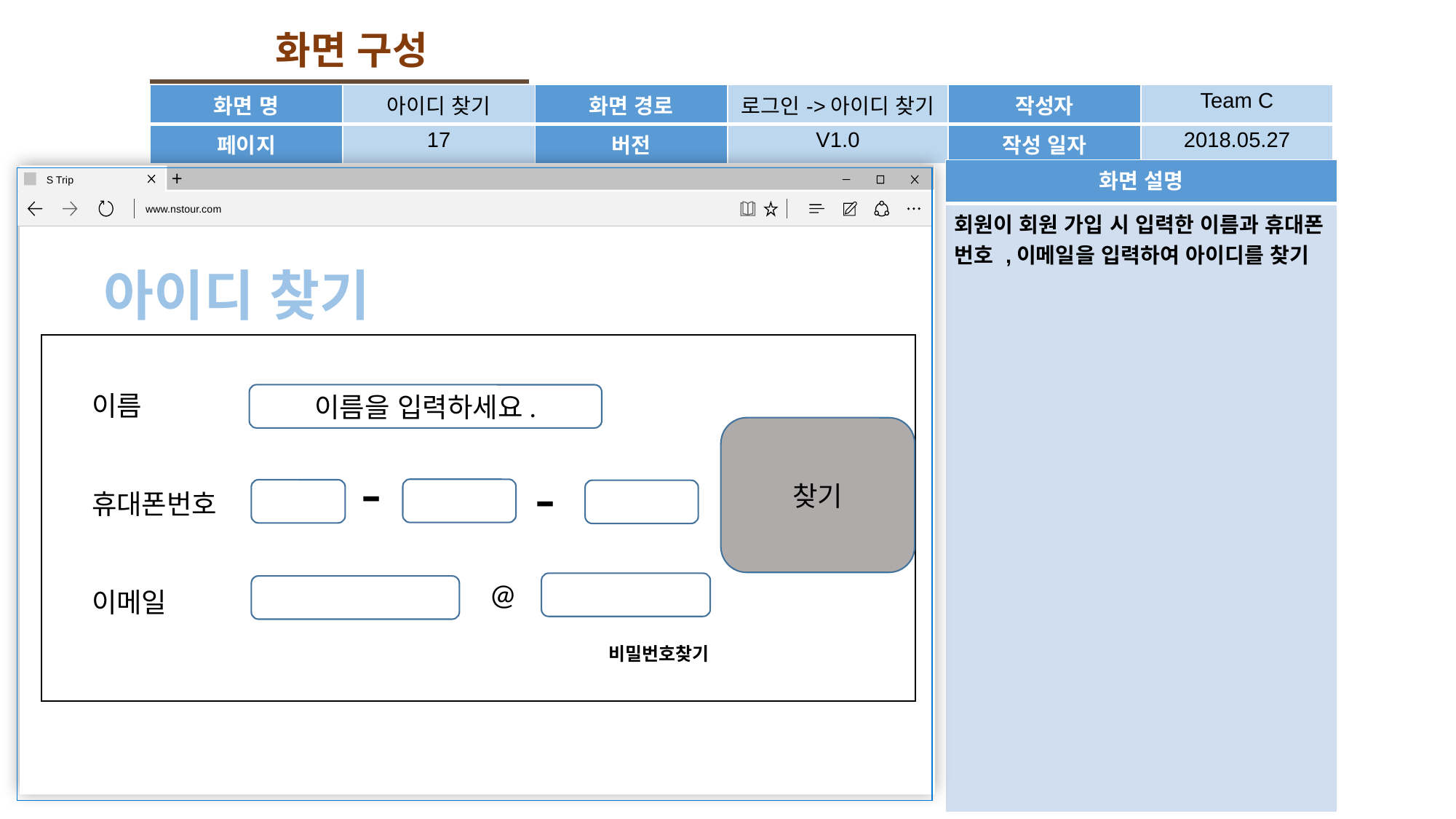

화면 구성
| 화면 명 | 아이디 찾기 | 화면 경로 | 로그인->아이디 찾기 | 작성자 | Team C |
| --- | --- | --- | --- | --- | --- |
| 페이지 | 17 | 버전 | V1.0 | 작성 일자 | 2018.05.27 |
| 화면 설명 |
| --- |
| 회원이 회원 가입 시 입력한 이름과 휴대폰 번호 ,이메일을 입력하여 아이디를 찾기 |

S Trip

www.nstour.com

 아이디 찾기

이름

휴대폰번호

이메일
이름을 입력하세요.
찾기
-
-

@

비밀번호찾기